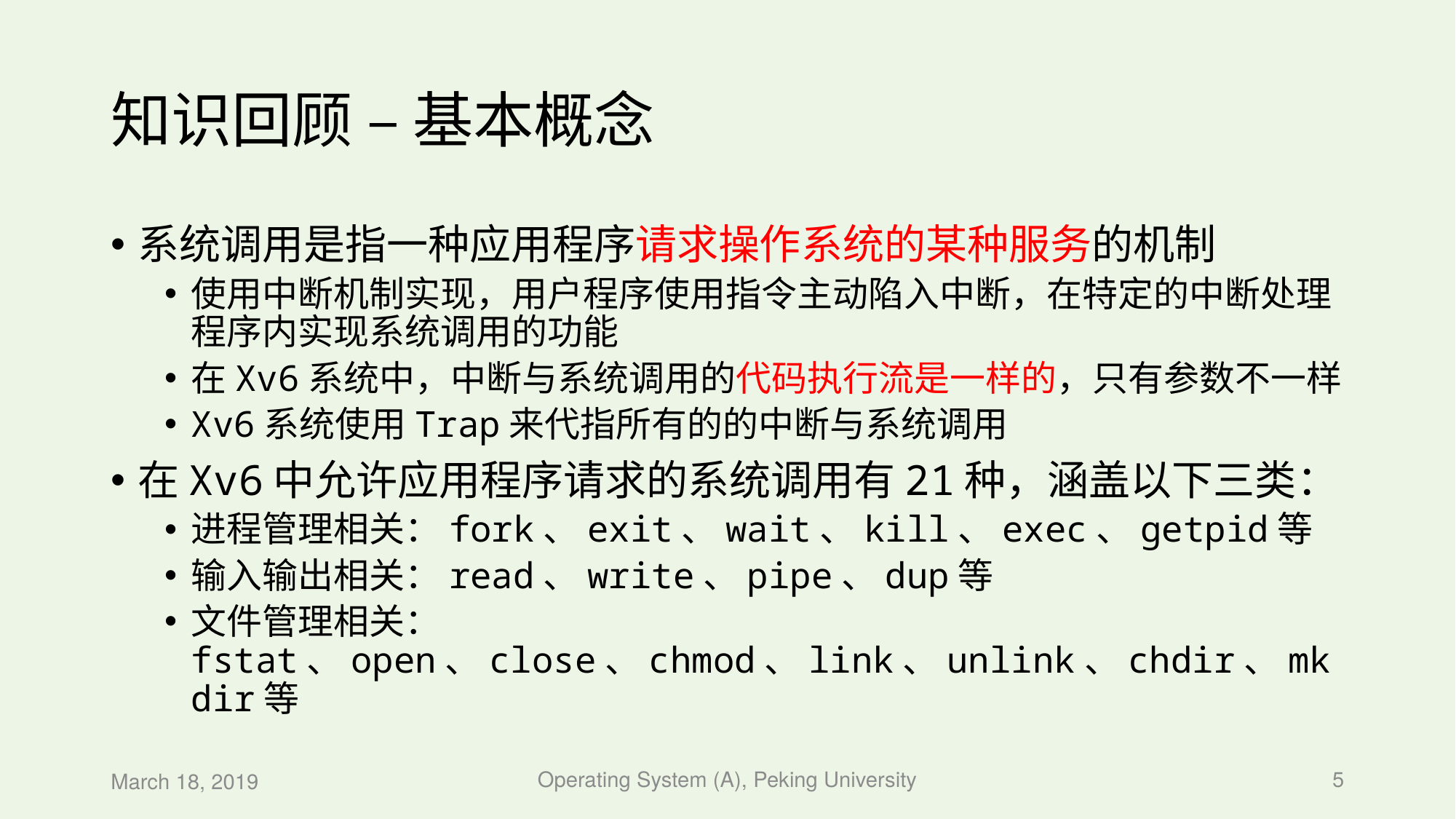

# 知识回顾 – 基本概念
系统调用是指一种应用程序请求操作系统的某种服务的机制
使用中断机制实现，用户程序使用指令主动陷入中断，在特定的中断处理程序内实现系统调用的功能
在Xv6系统中，中断与系统调用的代码执行流是一样的，只有参数不一样
Xv6系统使用Trap来代指所有的的中断与系统调用
在Xv6中允许应用程序请求的系统调用有21种，涵盖以下三类：
进程管理相关：fork、exit、wait、kill、exec、getpid等
输入输出相关：read、write、pipe、dup等
文件管理相关：fstat、open、close、chmod、link、unlink、chdir、mkdir等

March 18, 2019
Operating System (A), Peking University
5